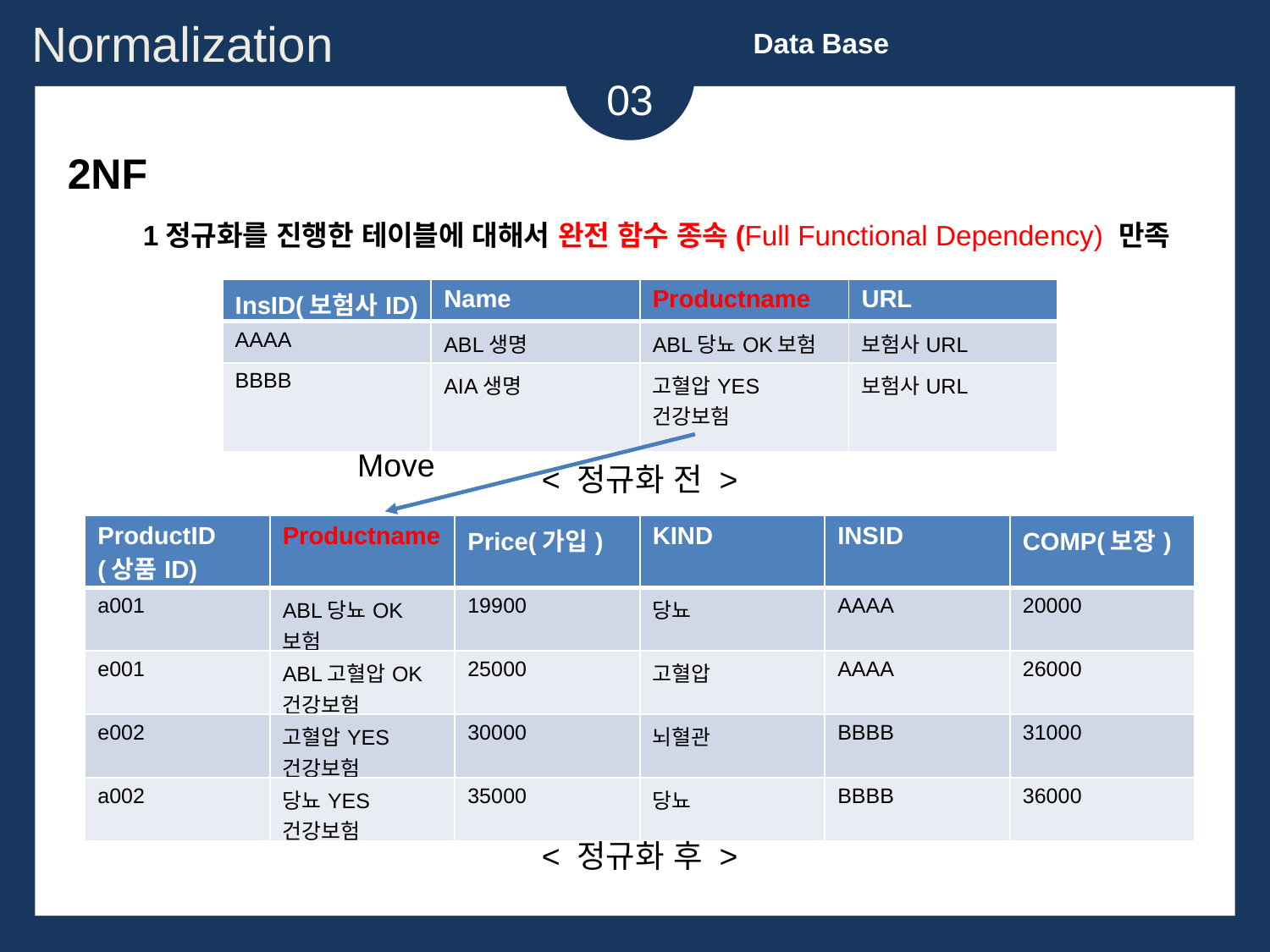

Normalization

Data Base
03

2NF
1정규화를 진행한 테이블에 대해서 완전 함수 종속(Full Functional Dependency) 만족
| InsID(보험사ID) | Name | Productname | URL |
| --- | --- | --- | --- |
| AAAA | ABL생명 | ABL당뇨OK보험 | 보험사URL |
| BBBB | AIA생명 | 고혈압YES건강보험 | 보험사URL |
Move
< 정규화 전 >
| ProductID (상품ID) | Productname | Price(가입) | KIND | INSID | COMP(보장) |
| --- | --- | --- | --- | --- | --- |
| a001 | ABL당뇨OK보험 | 19900 | 당뇨 | AAAA | 20000 |
| e001 | ABL고혈압OK건강보험 | 25000 | 고혈압 | AAAA | 26000 |
| e002 | 고혈압YES건강보험 | 30000 | 뇌혈관 | BBBB | 31000 |
| a002 | 당뇨YES건강보험 | 35000 | 당뇨 | BBBB | 36000 |
< 정규화 후 >